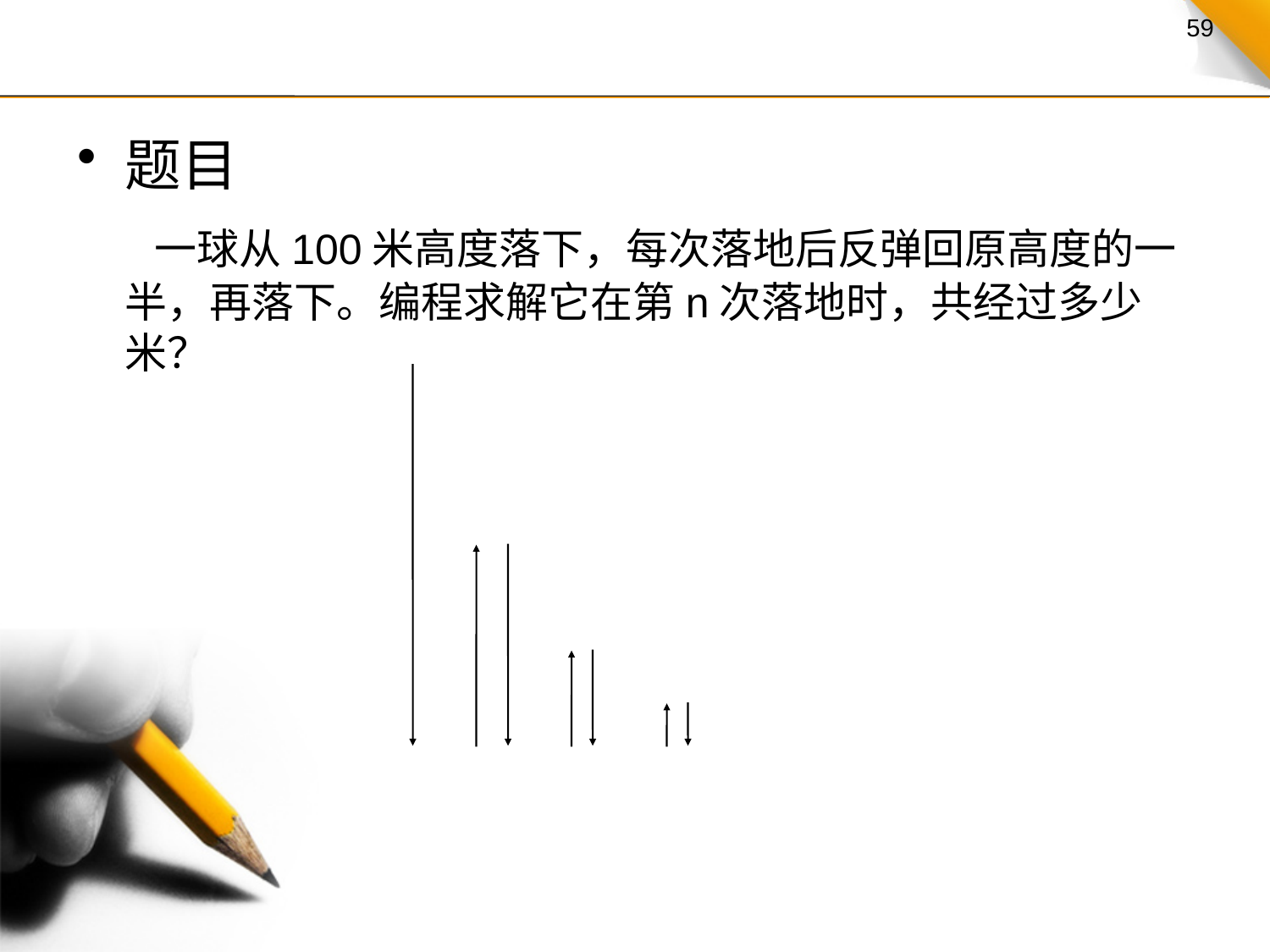

题目
     一球从100米高度落下，每次落地后反弹回原高度的一半，再落下。编程求解它在第n次落地时，共经过多少米？